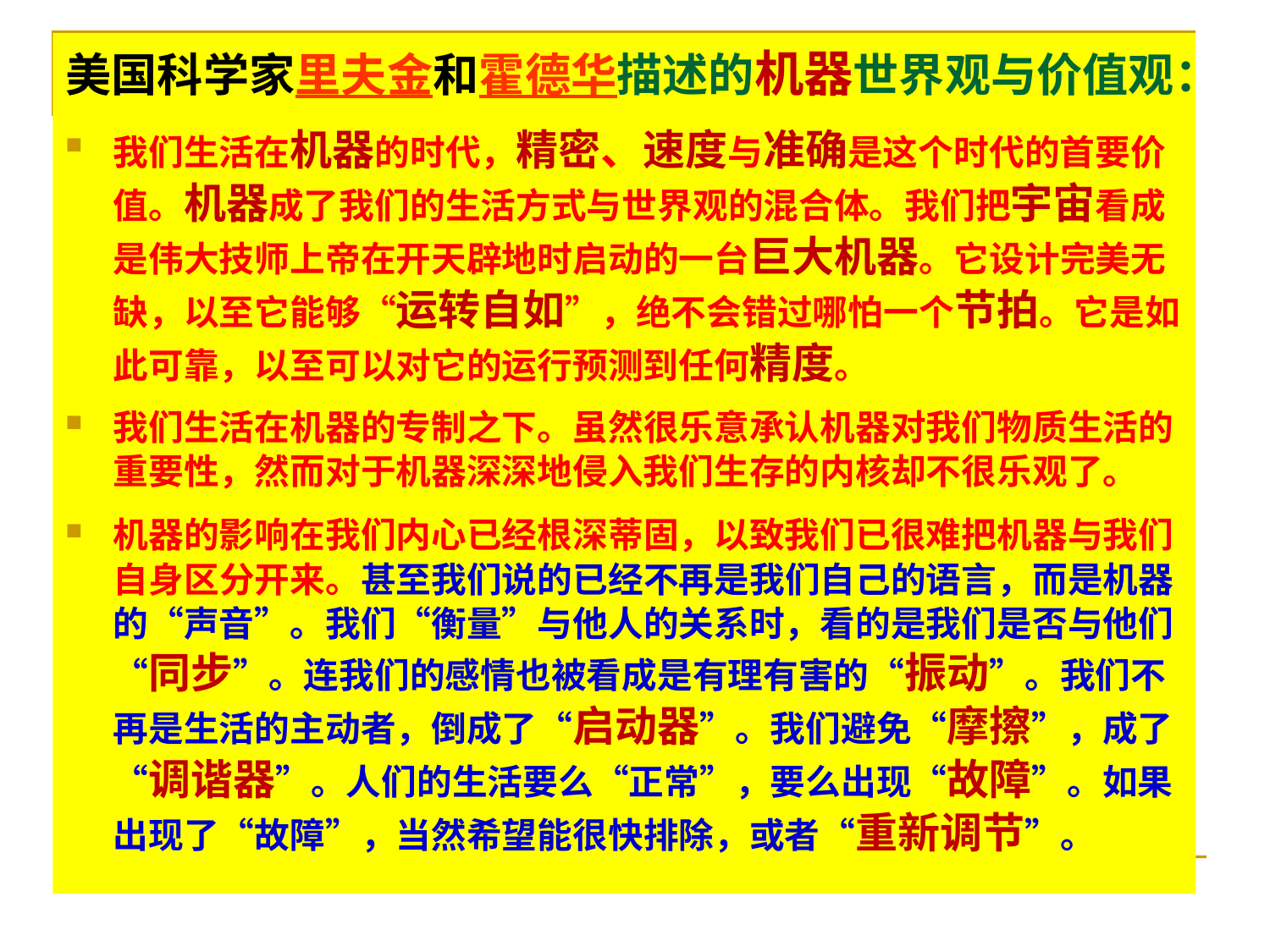

美国科学家里夫金和霍德华描述的机器世界观与价值观：
我们生活在机器的时代，精密、速度与准确是这个时代的首要价值。机器成了我们的生活方式与世界观的混合体。我们把宇宙看成是伟大技师上帝在开天辟地时启动的一台巨大机器。它设计完美无缺，以至它能够“运转自如”，绝不会错过哪怕一个节拍。它是如此可靠，以至可以对它的运行预测到任何精度。
我们生活在机器的专制之下。虽然很乐意承认机器对我们物质生活的重要性，然而对于机器深深地侵入我们生存的内核却不很乐观了。
机器的影响在我们内心已经根深蒂固，以致我们已很难把机器与我们自身区分开来。甚至我们说的已经不再是我们自己的语言，而是机器的“声音”。我们“衡量”与他人的关系时，看的是我们是否与他们“同步”。连我们的感情也被看成是有理有害的“振动”。我们不再是生活的主动者，倒成了“启动器”。我们避免“摩擦”，成了“调谐器”。人们的生活要么“正常”，要么出现“故障”。如果出现了“故障”，当然希望能很快排除，或者“重新调节”。

28